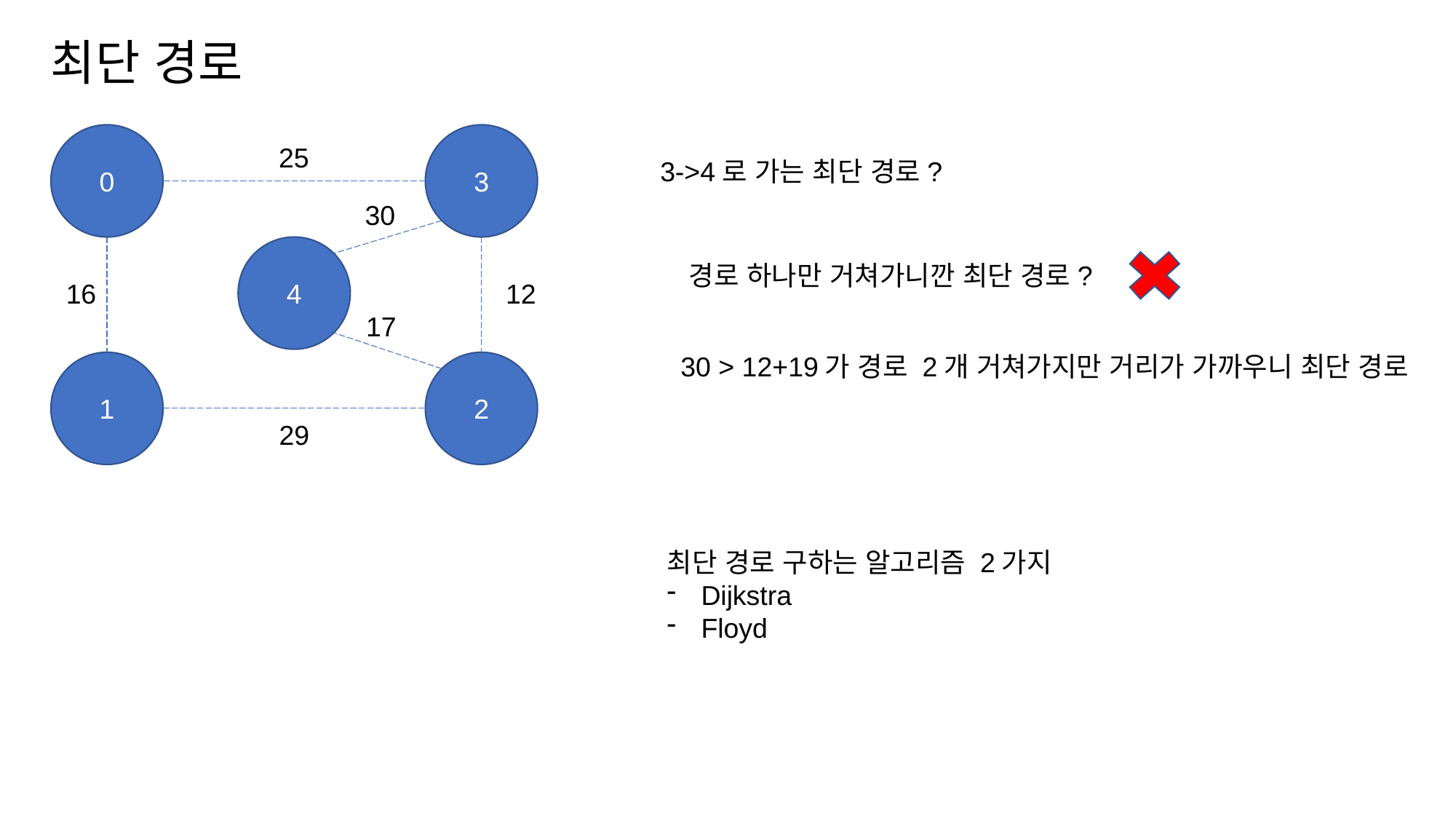

최단 경로
0
3
25
30
4
16
12
17
1
2
29
3->4로 가는 최단 경로?

경로 하나만 거쳐가니깐 최단 경로?
30 > 12+19가 경로 2개 거쳐가지만 거리가 가까우니 최단 경로
최단 경로 구하는 알고리즘 2가지
Dijkstra
Floyd